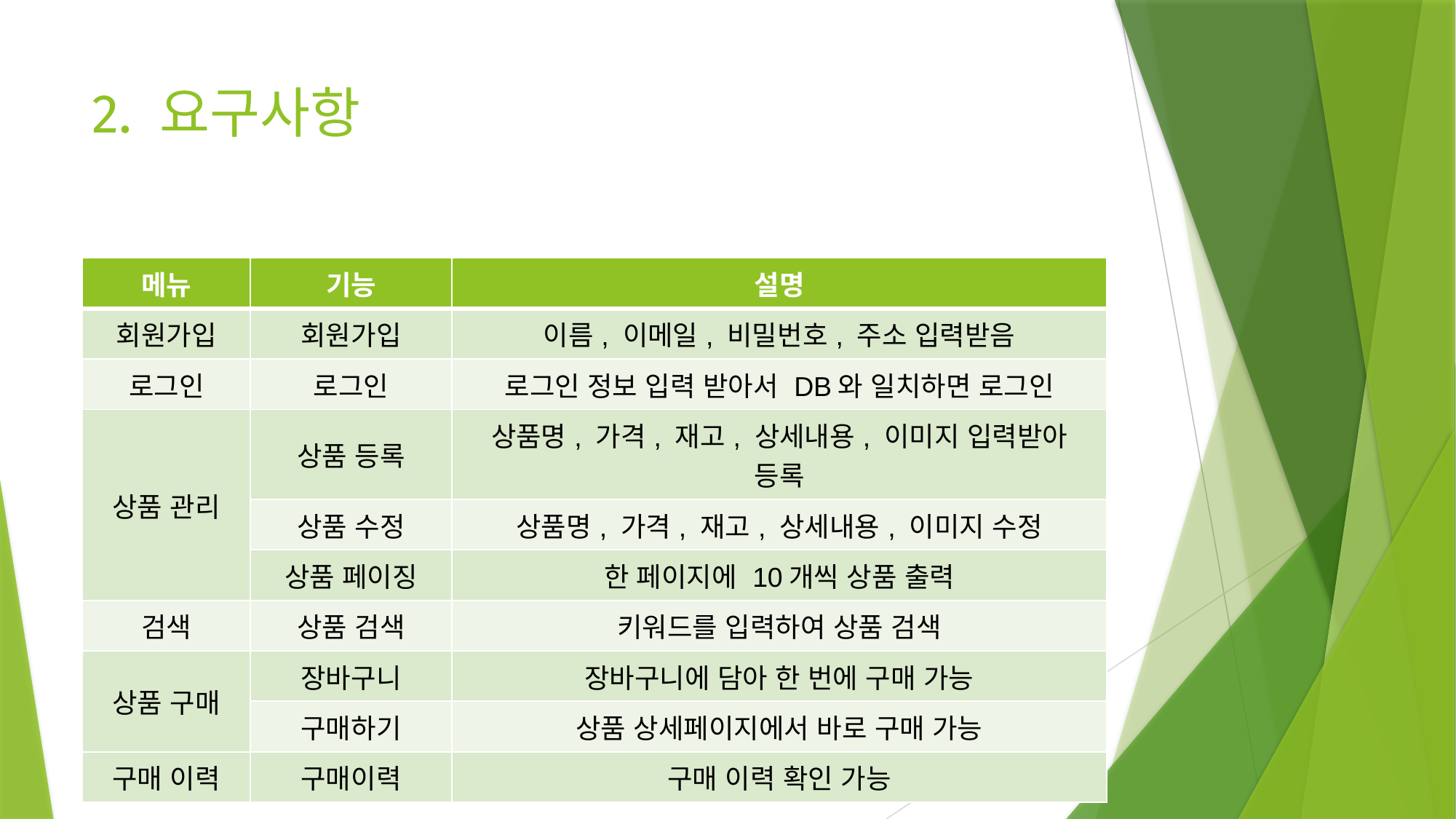

# 2. 요구사항
| 메뉴 | 기능 | 설명 |
| --- | --- | --- |
| 회원가입 | 회원가입 | 이름, 이메일, 비밀번호, 주소 입력받음 |
| 로그인 | 로그인 | 로그인 정보 입력 받아서 DB와 일치하면 로그인 |
| 상품 관리 | 상품 등록 | 상품명, 가격, 재고, 상세내용, 이미지 입력받아 등록 |
|  | 상품 수정 | 상품명, 가격, 재고, 상세내용, 이미지 수정 |
|  | 상품 페이징 | 한 페이지에 10개씩 상품 출력 |
| 검색 | 상품 검색 | 키워드를 입력하여 상품 검색 |
| 상품 구매 | 장바구니 | 장바구니에 담아 한 번에 구매 가능 |
|  | 구매하기 | 상품 상세페이지에서 바로 구매 가능 |
| 구매 이력 | 구매이력 | 구매 이력 확인 가능 |